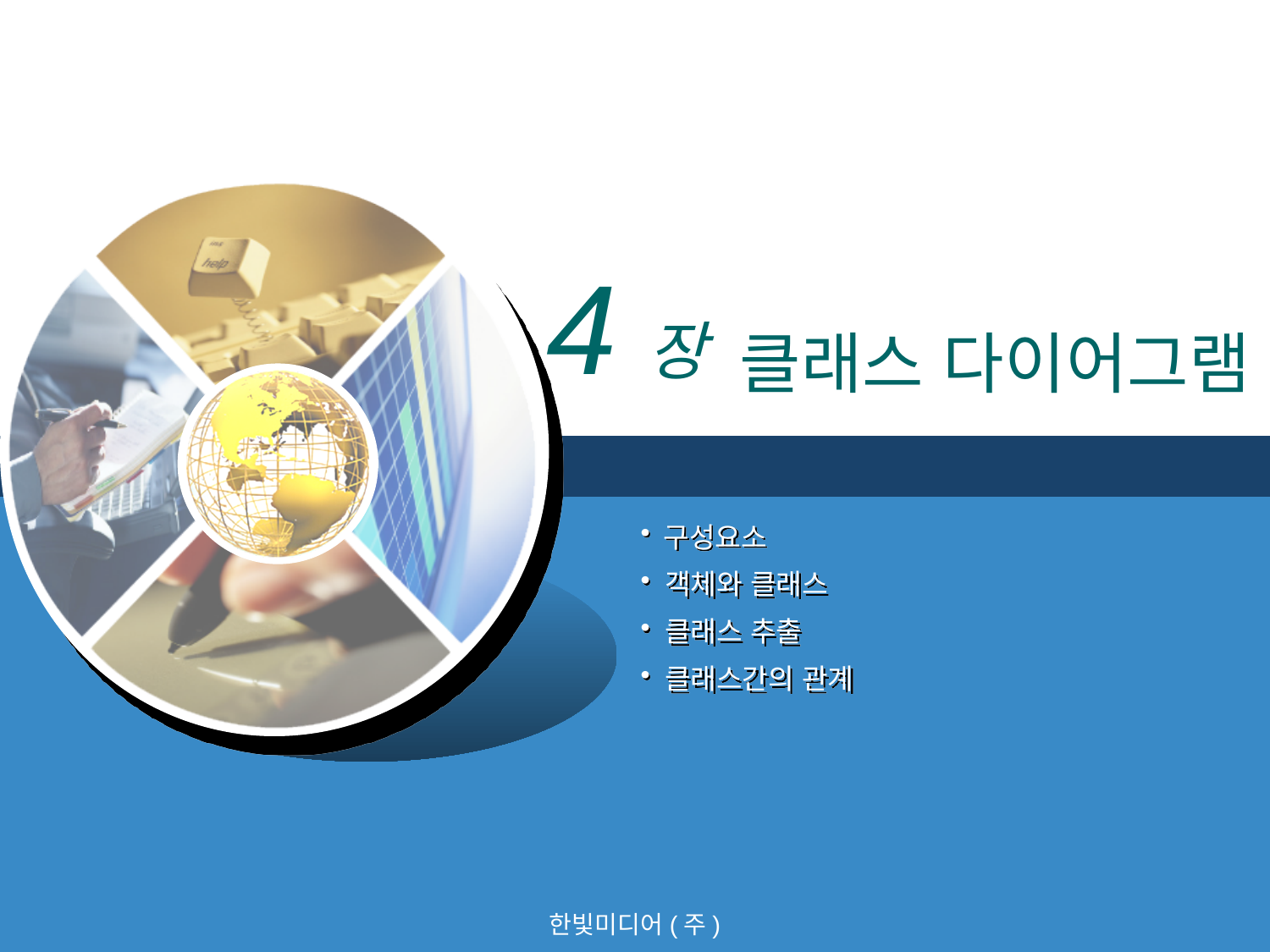

# 클래스 다이어그램
 구성요소
 객체와 클래스
 클래스 추출
 클래스간의 관계
한빛미디어(주)